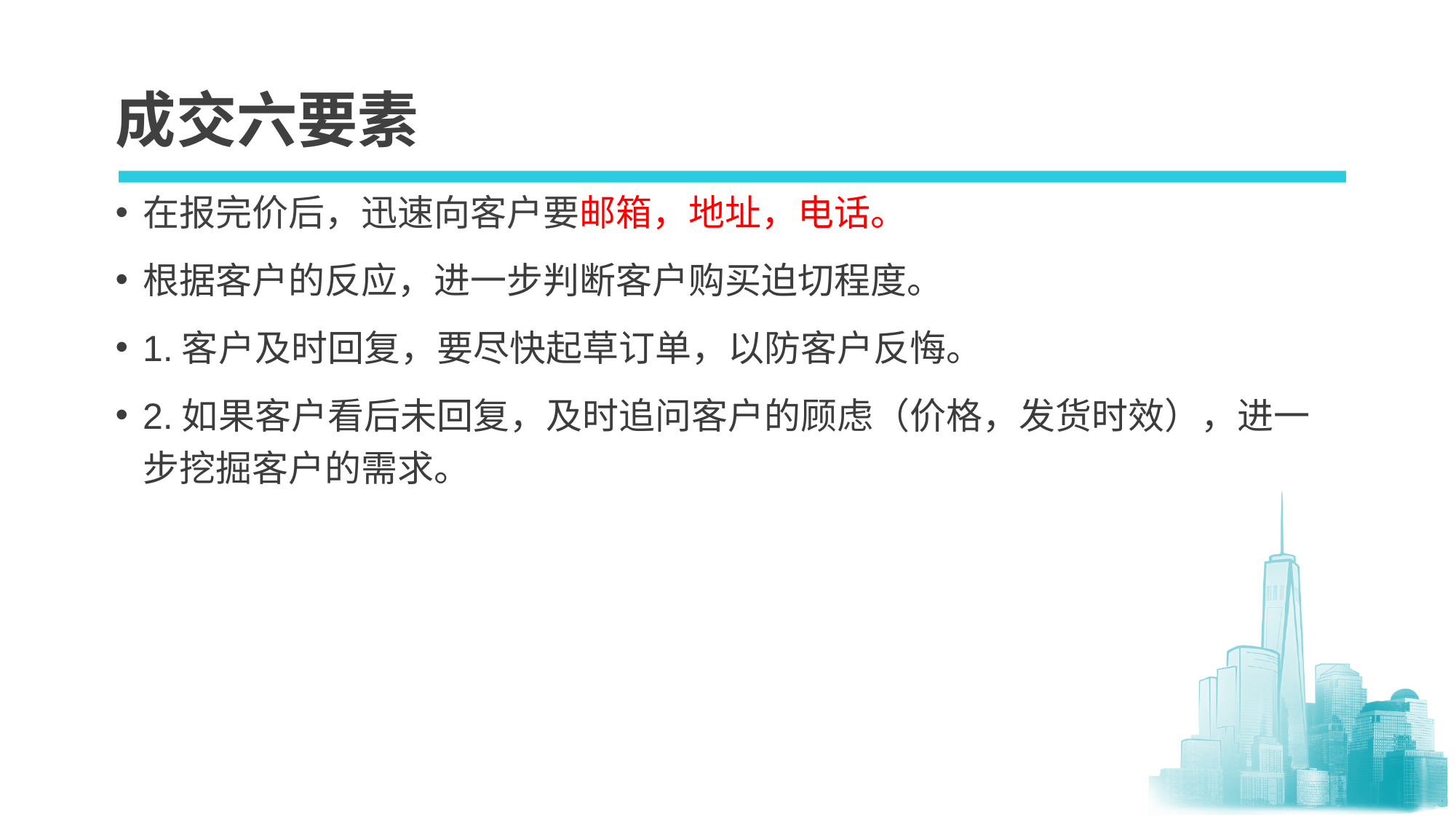

# 成交六要素
在报完价后，迅速向客户要邮箱，地址，电话。
根据客户的反应，进一步判断客户购买迫切程度。
1.客户及时回复，要尽快起草订单，以防客户反悔。
2.如果客户看后未回复，及时追问客户的顾虑（价格，发货时效），进一步挖掘客户的需求。